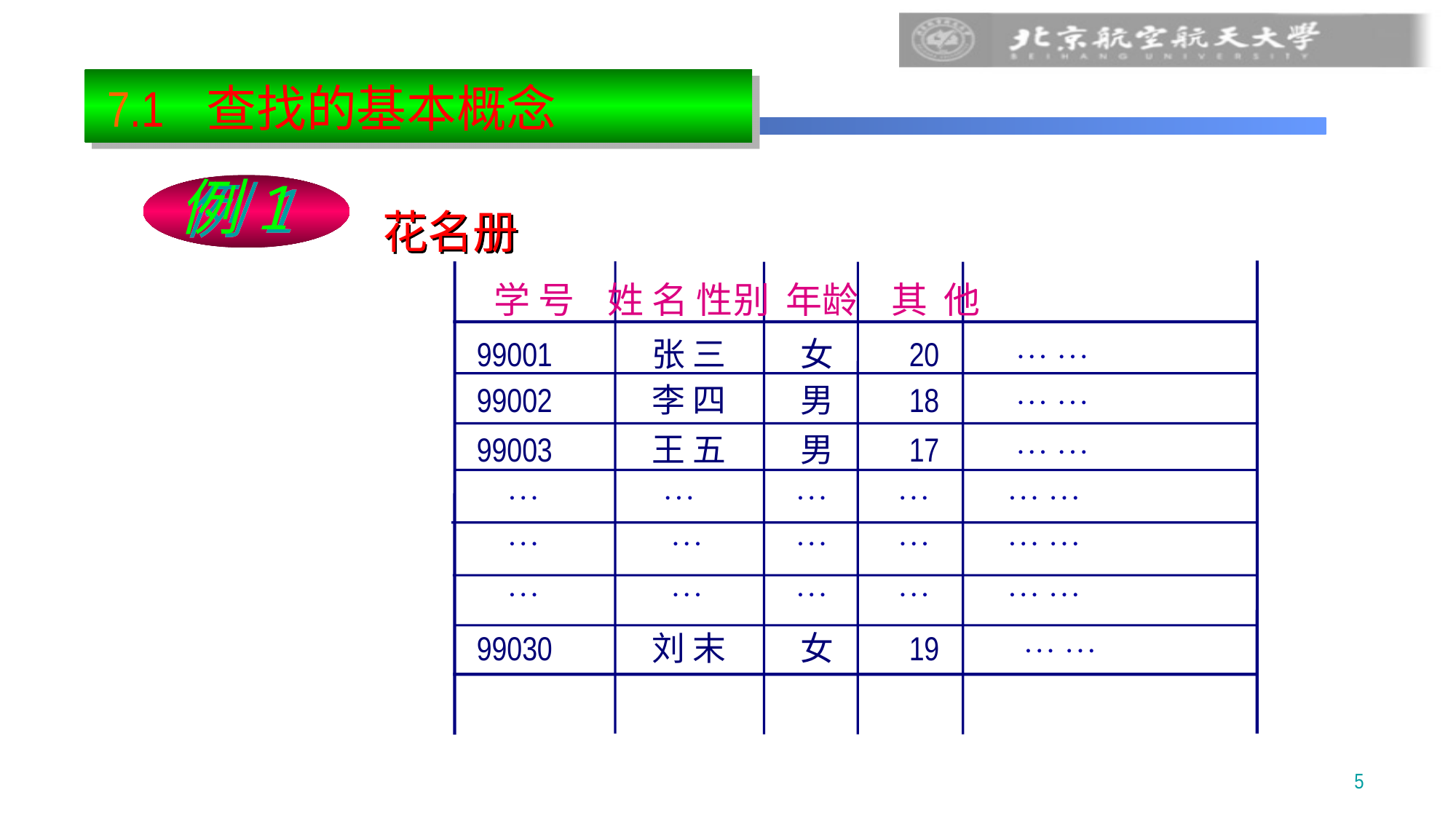

7.1 查找的基本概念
例1

花名册
 学 号    姓 名 性别  年龄    其  他

99001            张 三          女         20          … …
99002            李 四          男         18          … …
99003            王 五          男         17          … …
    …                …             …         …          … …
    …                 …            …         …          … …
    …                 …            …         …          … …
99030            刘 末          女         19           … …

5